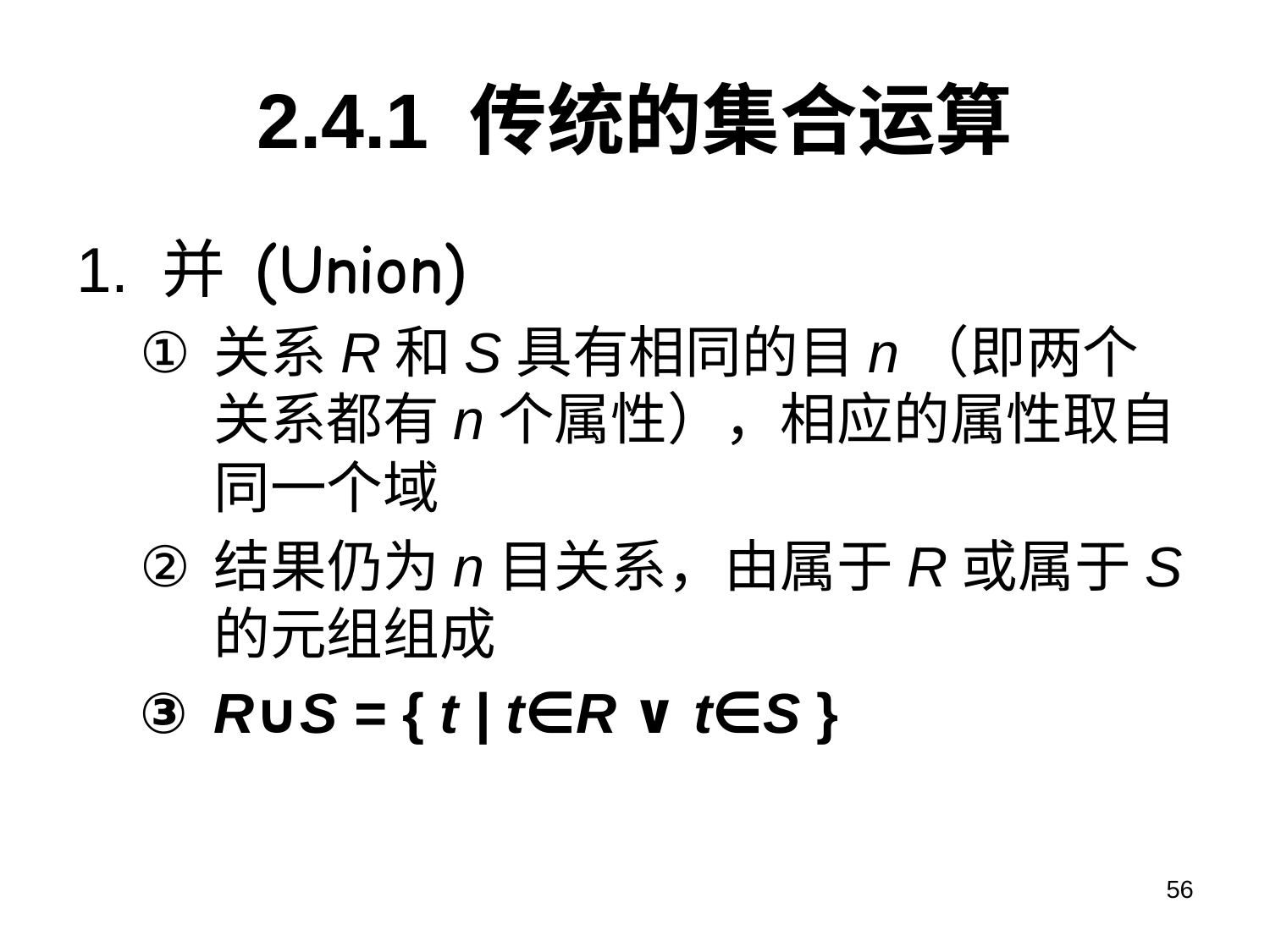

# 2.4.1 传统的集合运算
1. 并 (Union)
关系R和S具有相同的目n（即两个关系都有n个属性），相应的属性取自同一个域
结果仍为n目关系，由属于R或属于S的元组组成
R∪S = { t | t∈R ∨ t∈S }
56